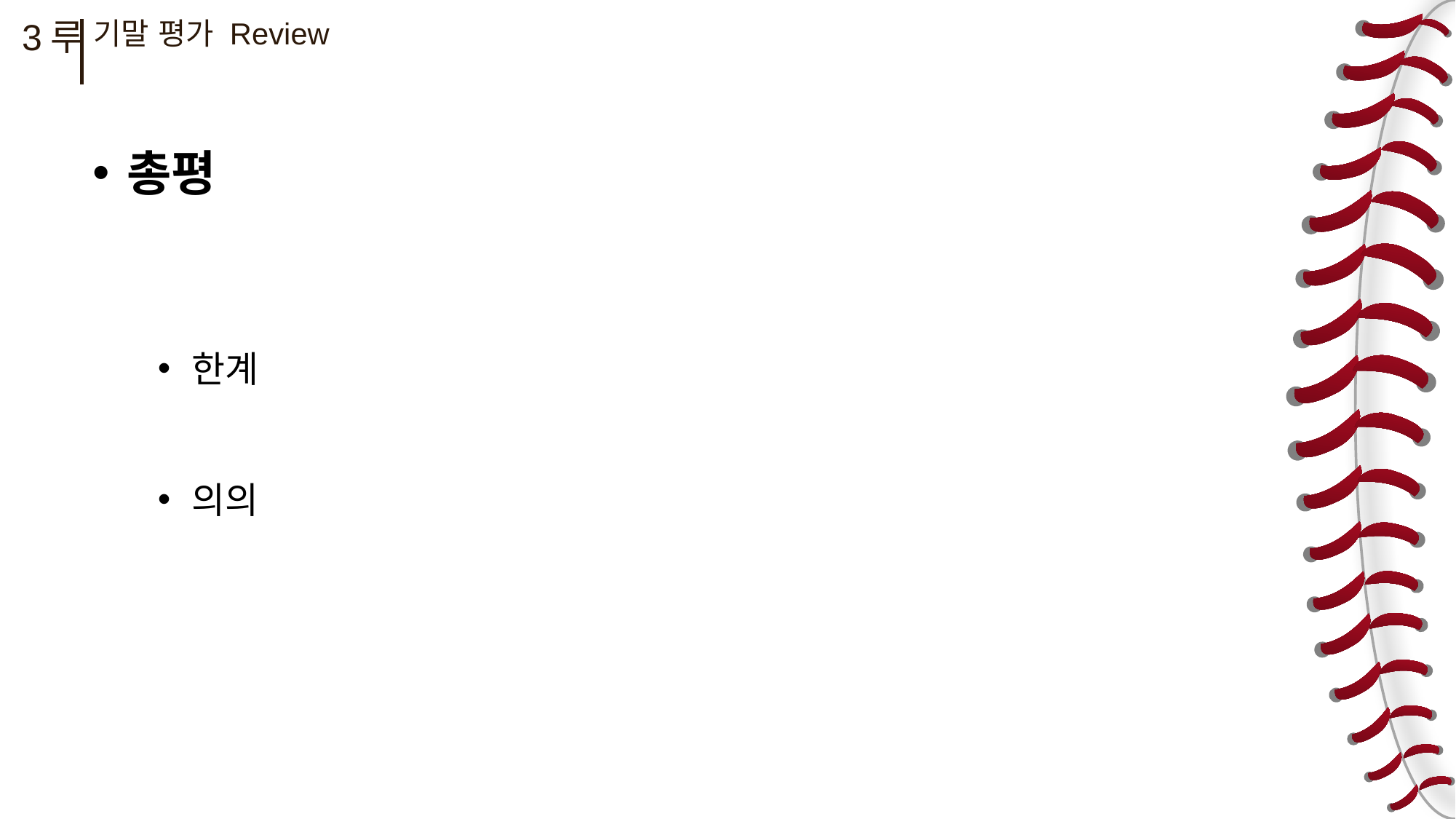

3루
기말 평가 Review
총평
한계

의의